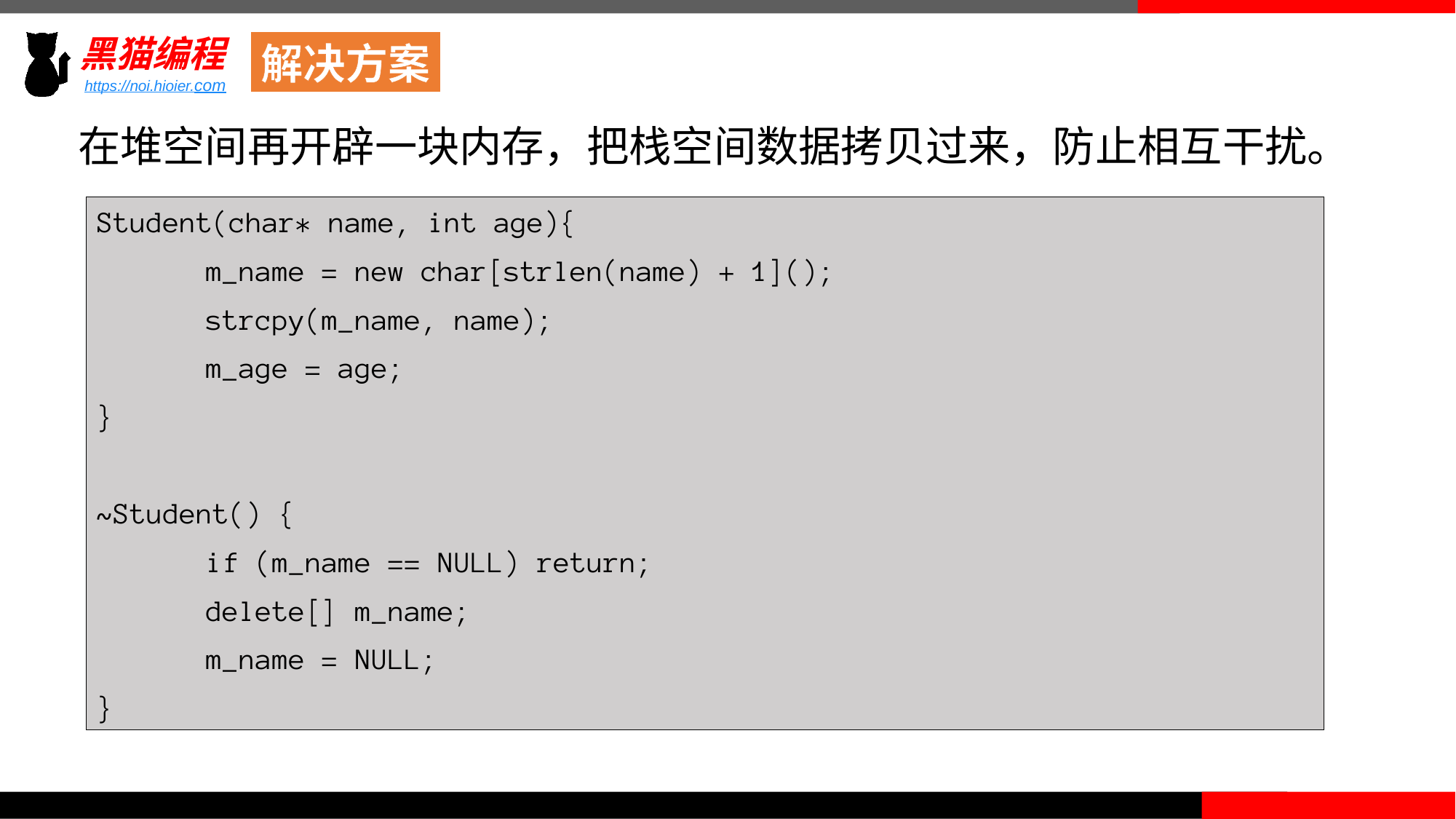

解决方案
在堆空间再开辟一块内存，把栈空间数据拷贝过来，防止相互干扰。
Student(char* name, int age){
	m_name = new char[strlen(name) + 1]();
	strcpy(m_name, name);
	m_age = age;
}

~Student() {
	if (m_name == NULL) return;
	delete[] m_name;
	m_name = NULL;
}